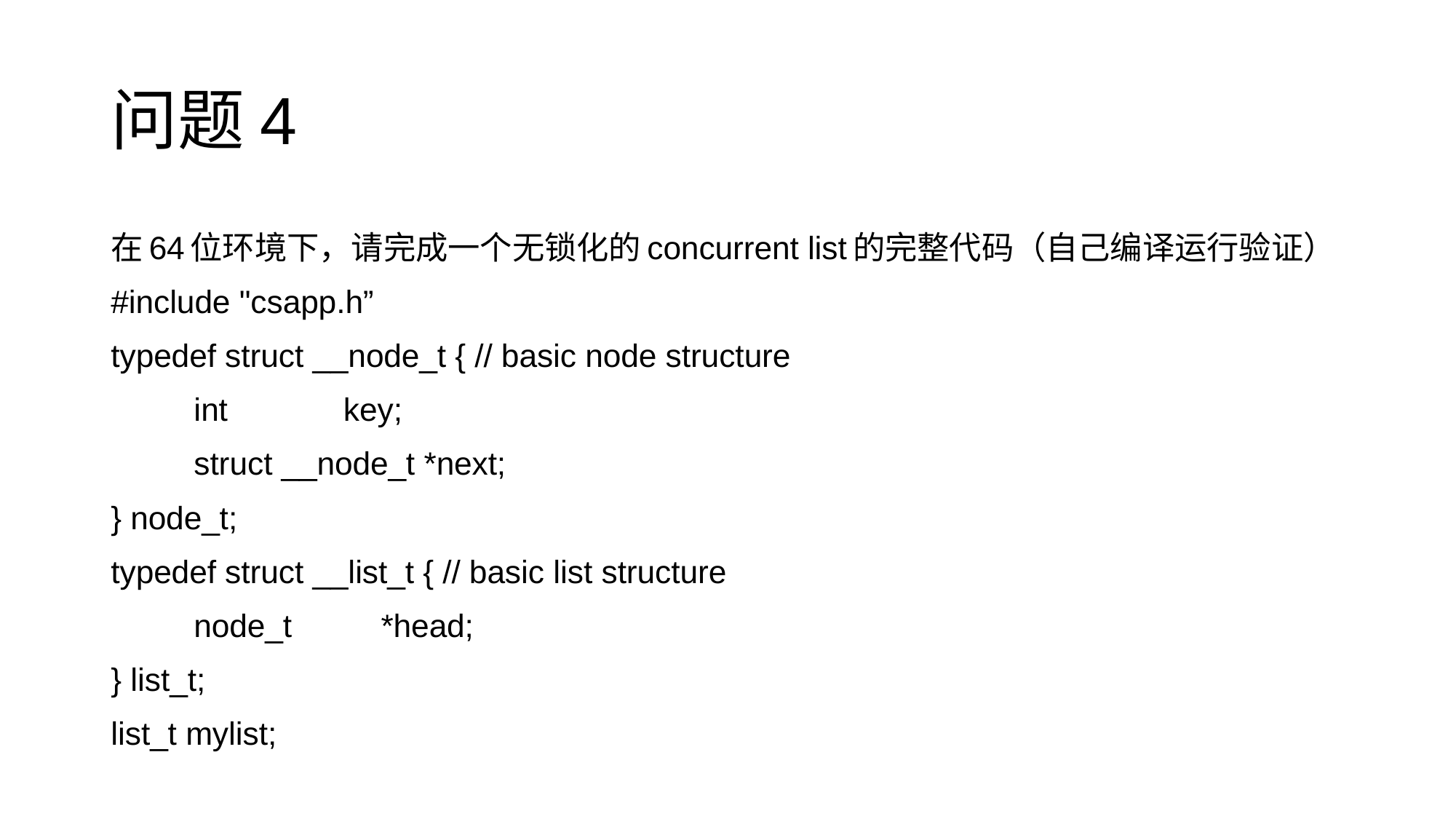

# 问题4
在64位环境下，请完成一个无锁化的concurrent list的完整代码（自己编译运行验证）
#include "csapp.h”
typedef struct __node_t { // basic node structure
	int             key;
	struct __node_t *next;
} node_t;
typedef struct __list_t { // basic list structure
	node_t          *head;
} list_t;
list_t mylist;